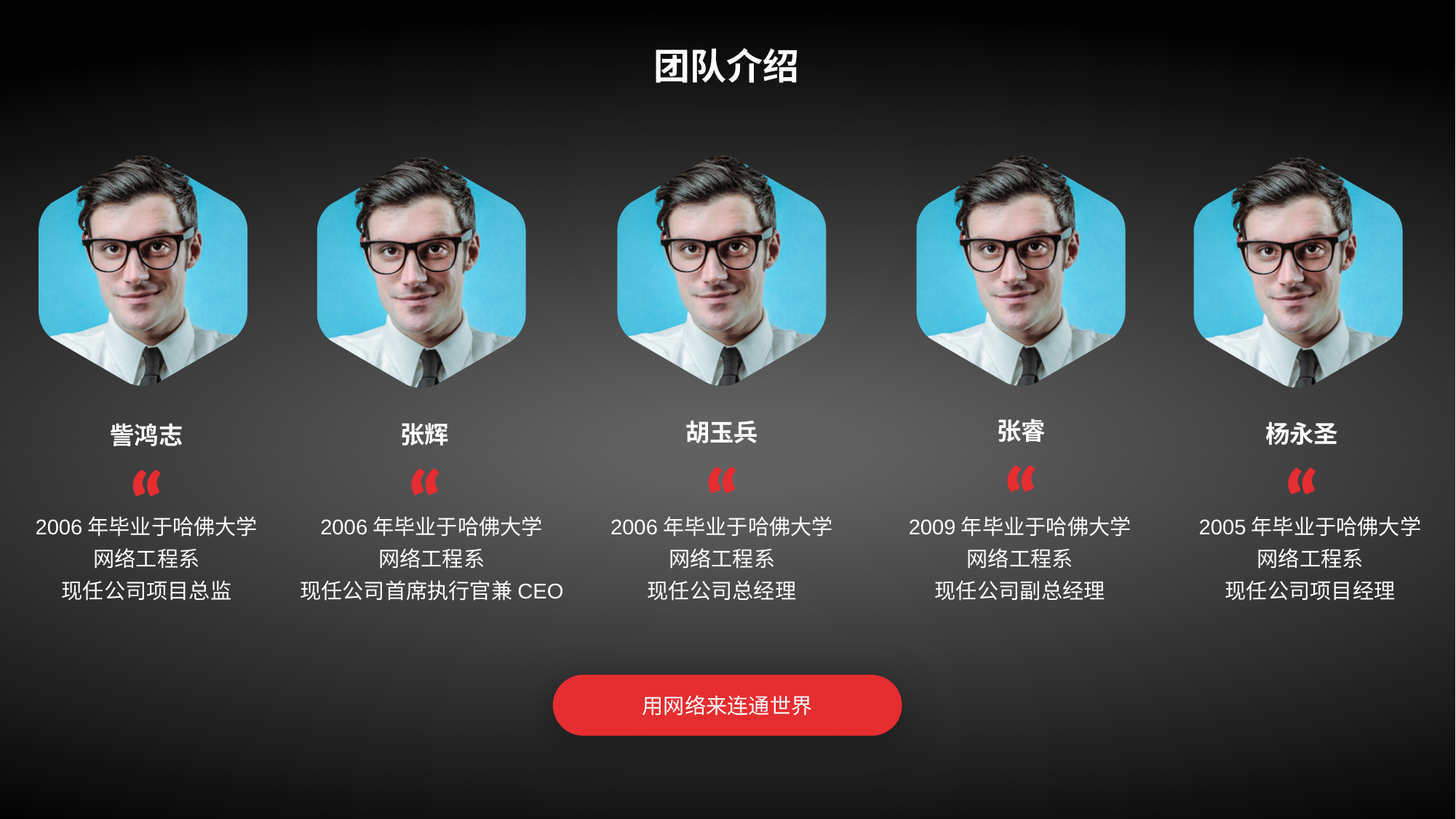

团队介绍

张睿
胡玉兵
杨永圣
张辉
訾鸿志

2006年毕业于哈佛大学
网络工程系
现任公司项目总监
2006年毕业于哈佛大学
网络工程系
现任公司首席执行官兼CEO
2006年毕业于哈佛大学
网络工程系
现任公司总经理
2009年毕业于哈佛大学
网络工程系
现任公司副总经理
2005年毕业于哈佛大学
网络工程系
现任公司项目经理

用网络来连通世界